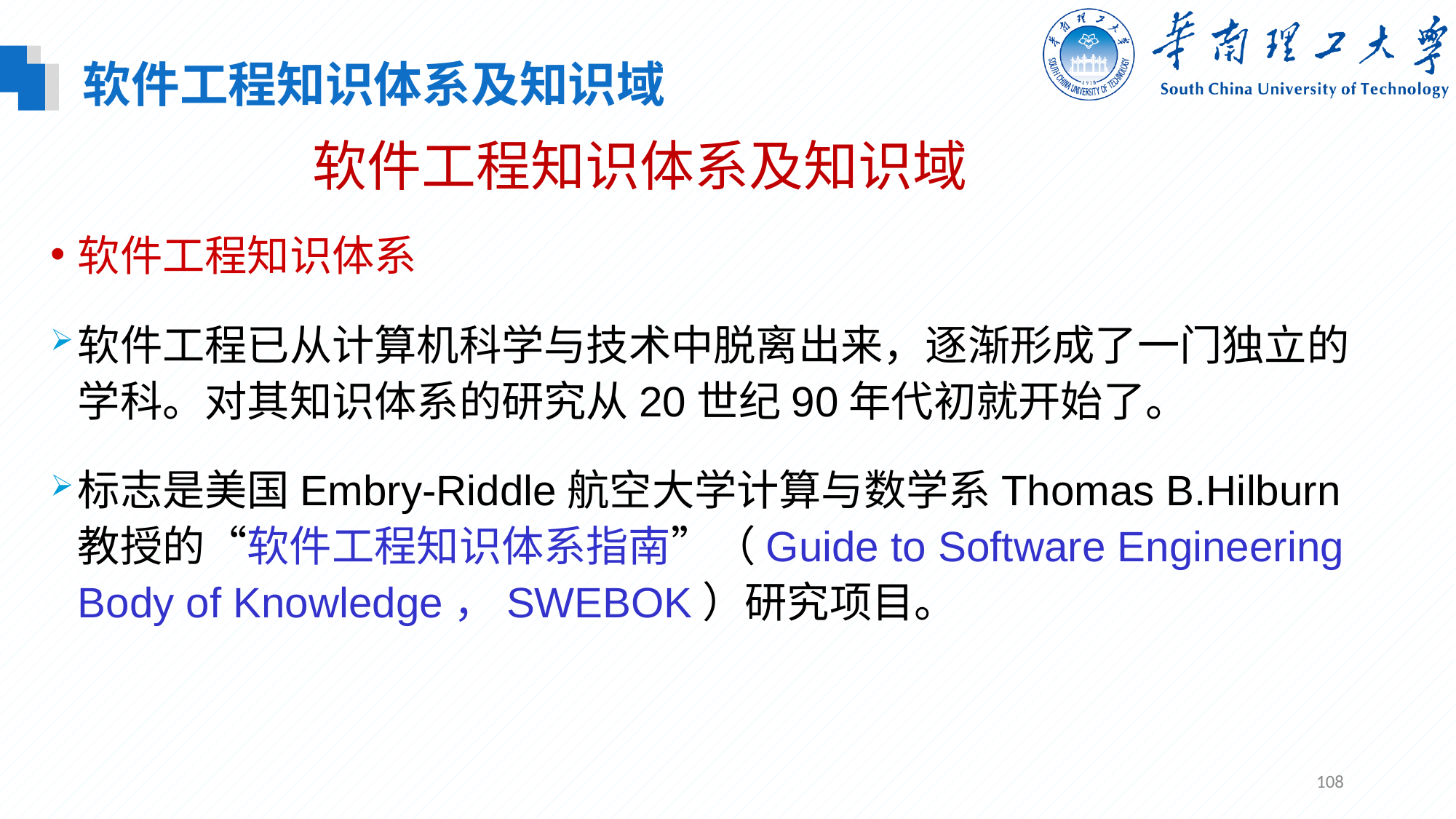

软件工程知识体系及知识域
# 软件工程知识体系及知识域
软件工程知识体系
软件工程已从计算机科学与技术中脱离出来，逐渐形成了一门独立的学科。对其知识体系的研究从20世纪90年代初就开始了。
标志是美国Embry-Riddle航空大学计算与数学系Thomas B.Hilburn教授的“软件工程知识体系指南”（Guide to Software Engineering Body of Knowledge，SWEBOK）研究项目。
108